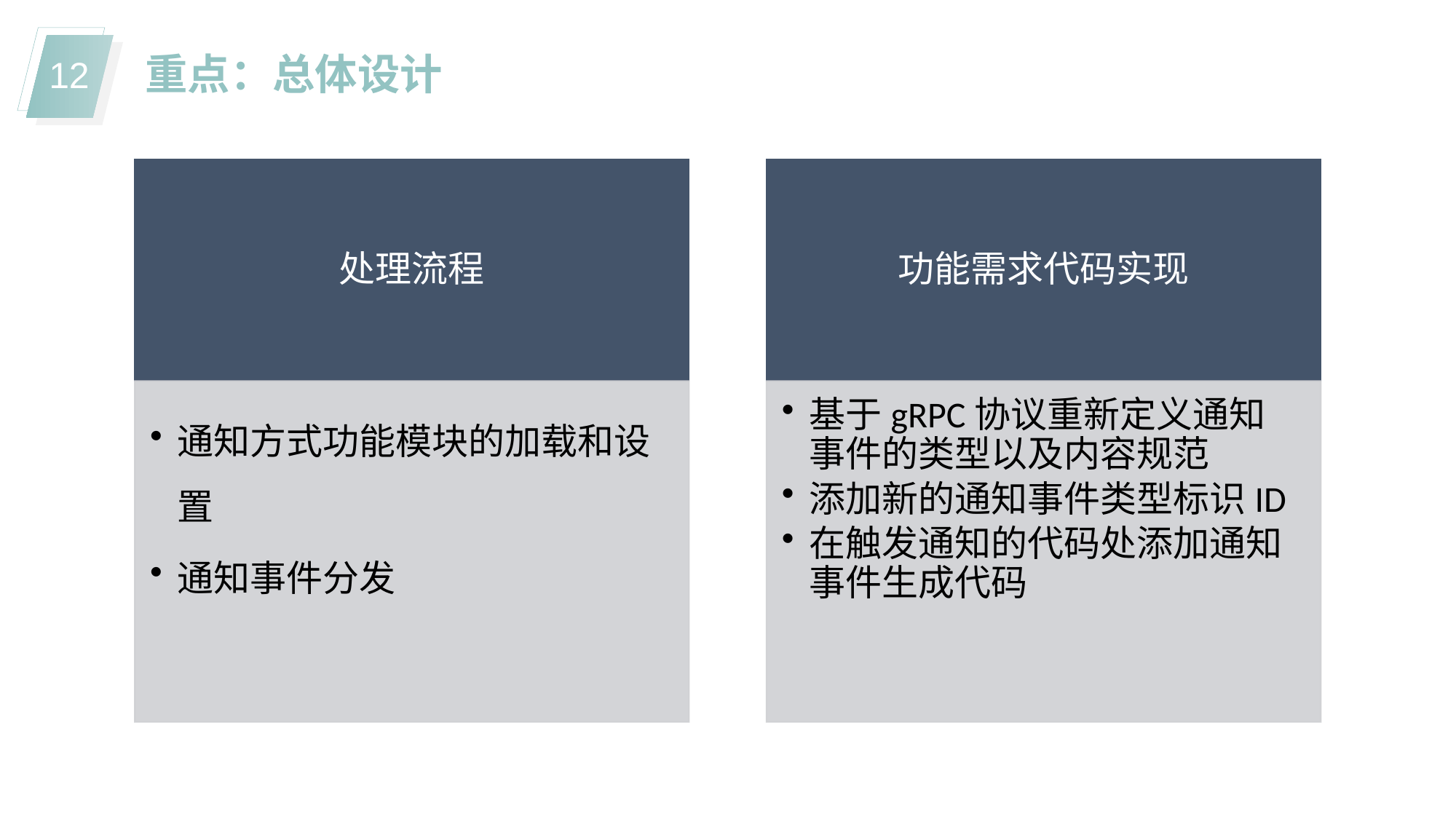

重点：总体设计
处理流程
通知方式功能模块的加载和设置
通知事件分发
功能需求代码实现
基于gRPC协议重新定义通知事件的类型以及内容规范
添加新的通知事件类型标识ID
在触发通知的代码处添加通知事件生成代码